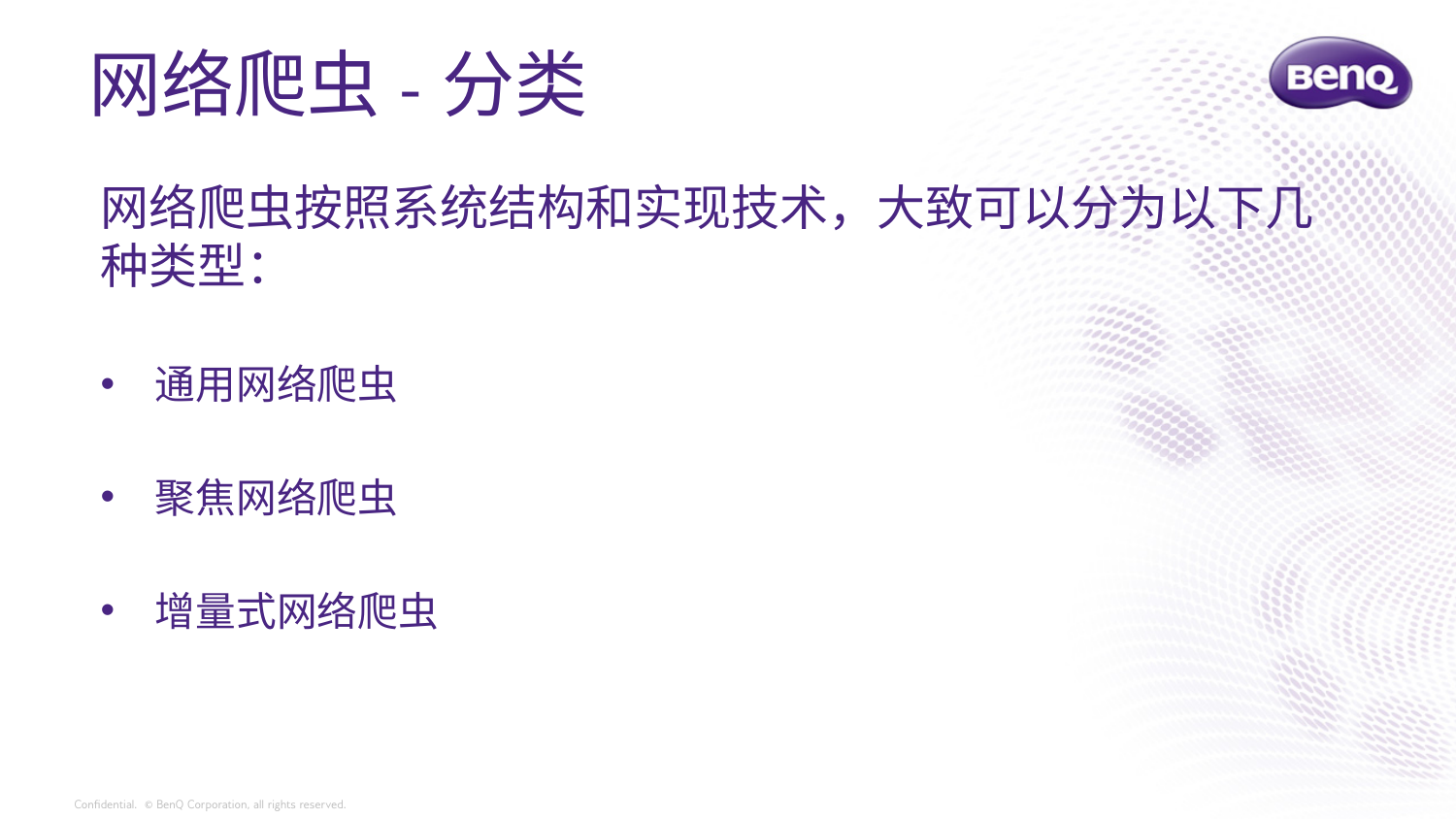

网络爬虫-分类
网络爬虫按照系统结构和实现技术，大致可以分为以下几种类型：

通用网络爬虫

聚焦网络爬虫

增量式网络爬虫